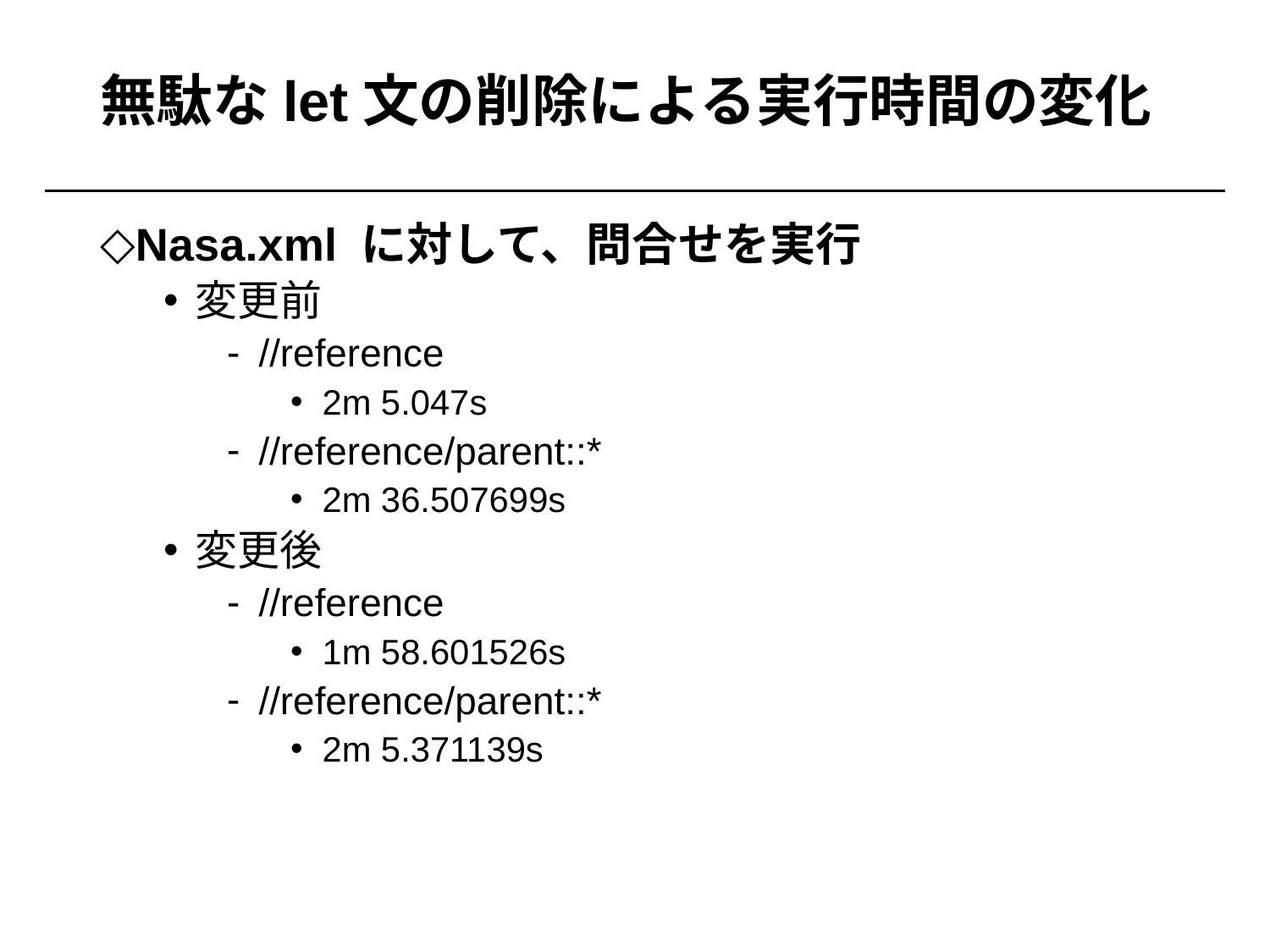

# 無駄なlet文の削除による実行時間の変化
Nasa.xml に対して、問合せを実行
変更前
//reference
2m 5.047s
//reference/parent::*
2m 36.507699s
変更後
//reference
1m 58.601526s
//reference/parent::*
2m 5.371139s